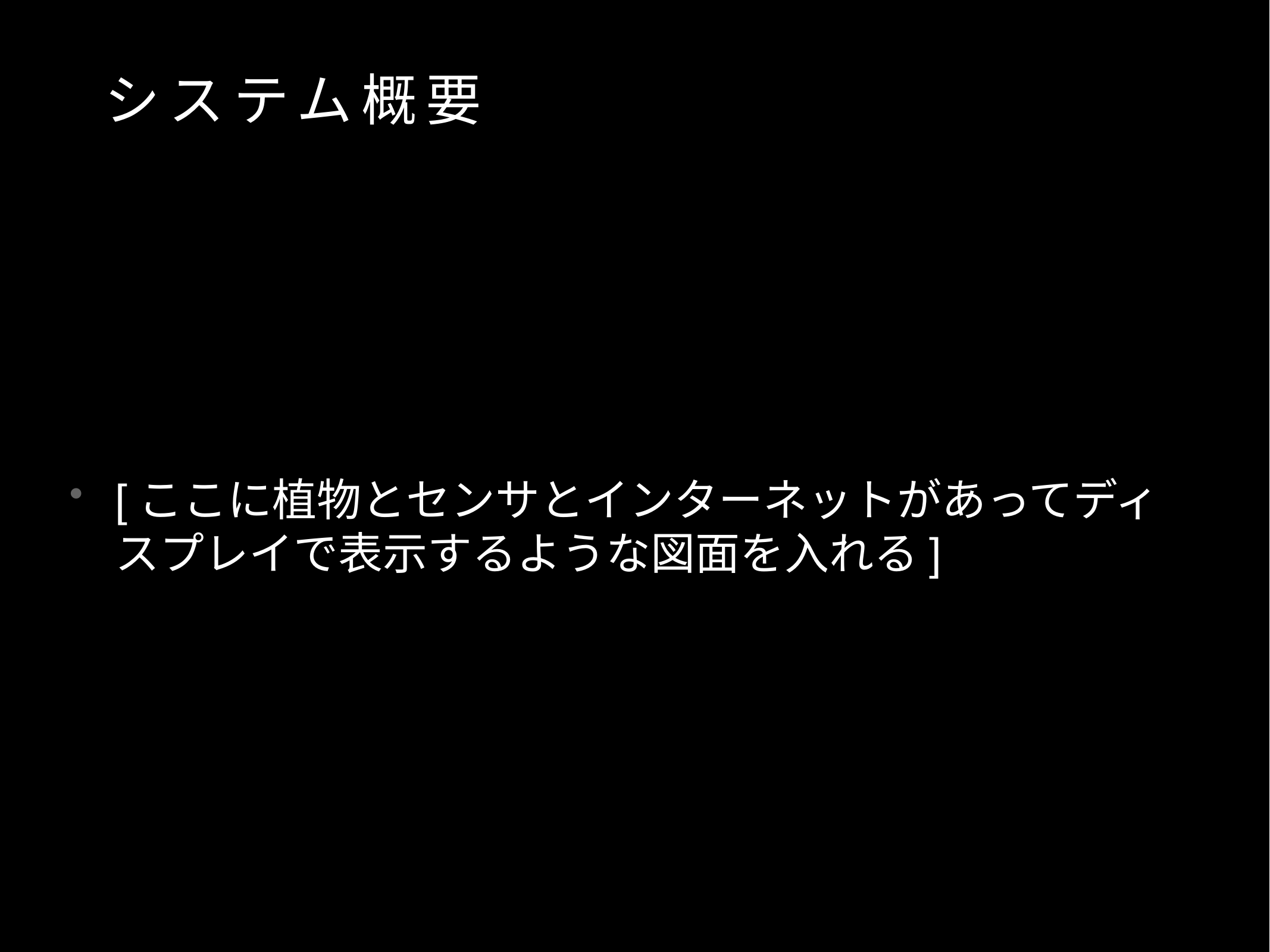

# システム概要
[ここに植物とセンサとインターネットがあってディスプレイで表示するような図面を入れる]